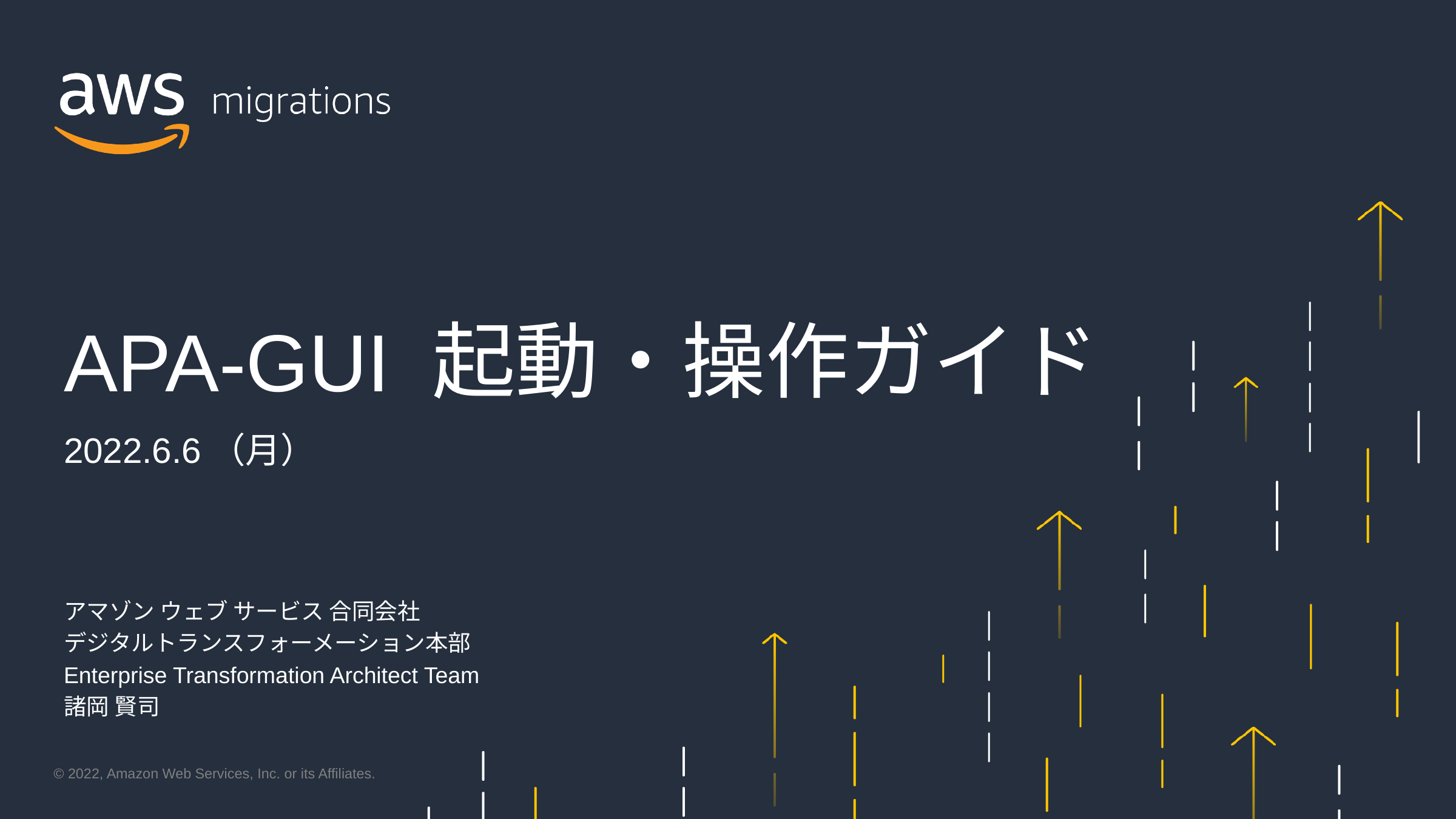

APA-GUI 起動・操作ガイド
2022.6.6（月）
アマゾン ウェブ サービス 合同会社
デジタルトランスフォーメーション本部
Enterprise Transformation Architect Team
諸岡 賢司